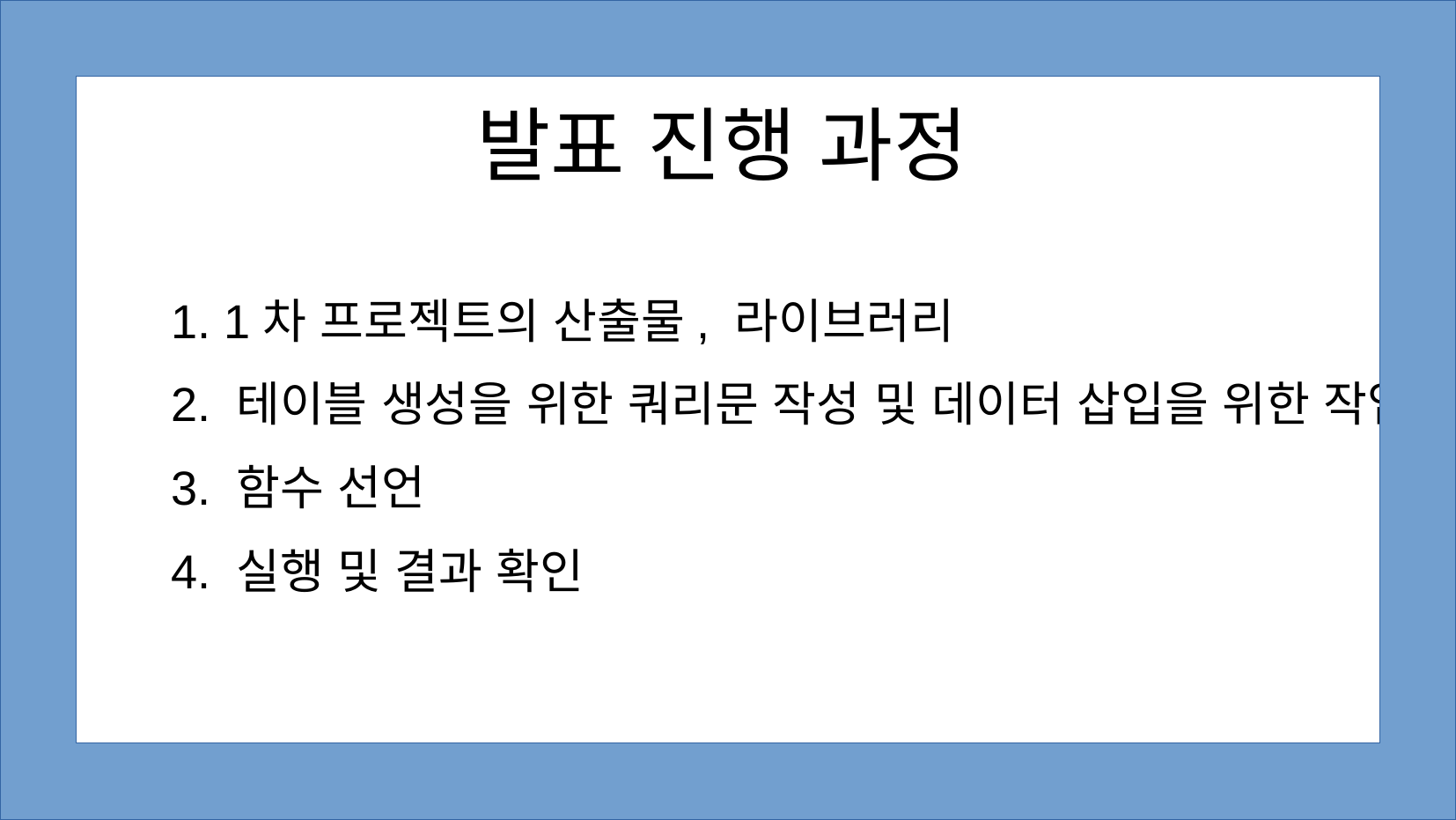

# 발표 진행 과정

1. 1차 프로젝트의 산출물, 라이브러리
2. 테이블 생성을 위한 쿼리문 작성 및 데이터 삽입을 위한 작업
3. 함수 선언
4. 실행 및 결과 확인